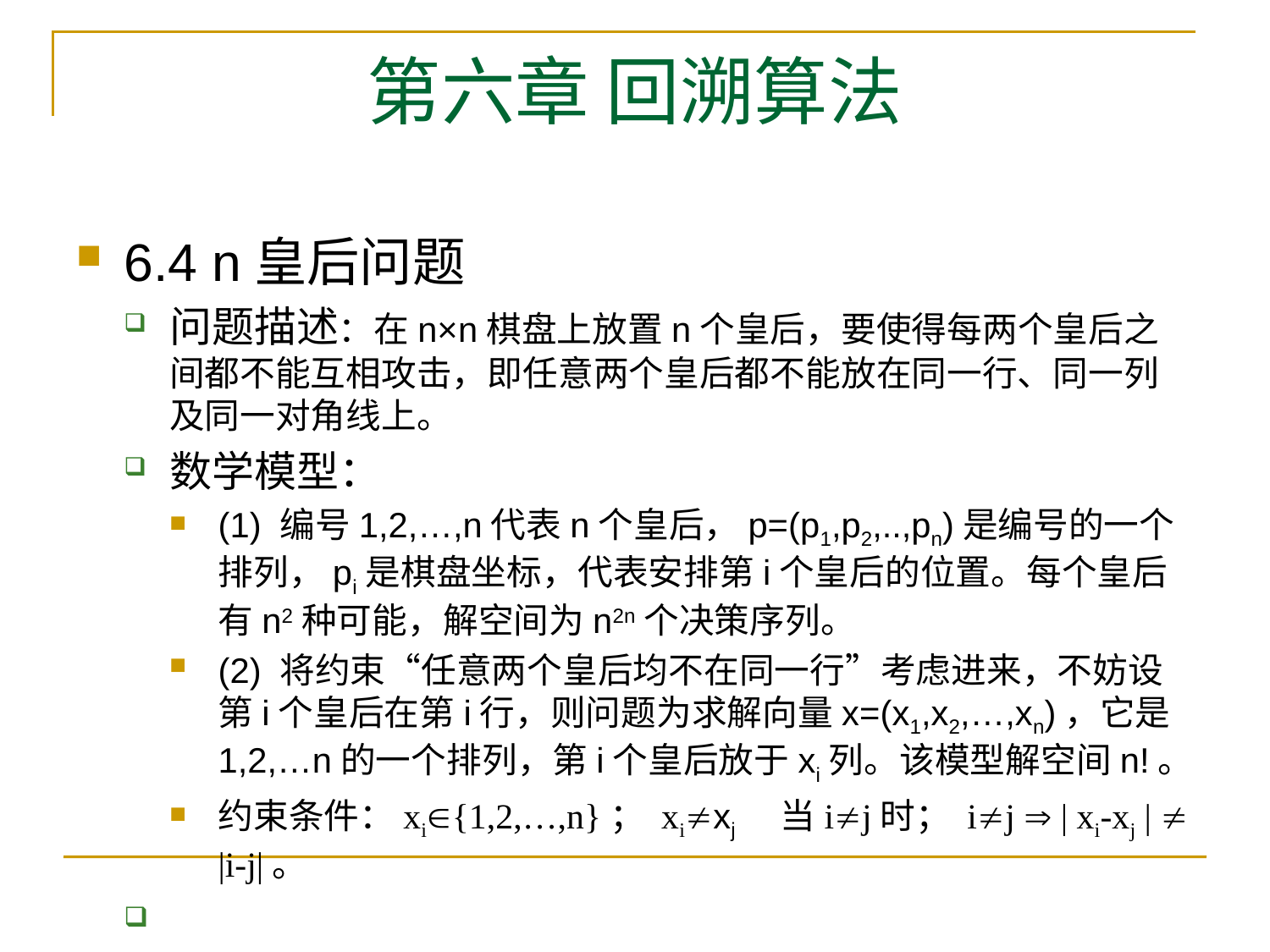

# 第六章 回溯算法
6.4 n皇后问题
问题描述：在n×n棋盘上放置n个皇后，要使得每两个皇后之间都不能互相攻击，即任意两个皇后都不能放在同一行、同一列及同一对角线上。
数学模型：
(1) 编号1,2,…,n代表n个皇后，p=(p1,p2,..,pn)是编号的一个排列，pi是棋盘坐标，代表安排第i个皇后的位置。每个皇后有n2种可能，解空间为n2n个决策序列。
(2) 将约束“任意两个皇后均不在同一行”考虑进来，不妨设第i个皇后在第i行，则问题为求解向量x=(x1,x2,…,xn)，它是1,2,…n的一个排列，第i个皇后放于xi列。该模型解空间n!。
约束条件：xi∈{1,2,…,n}； xi≠xj    当i≠j时； i≠j ⇒ | xi-xj | ≠ |i-j|。